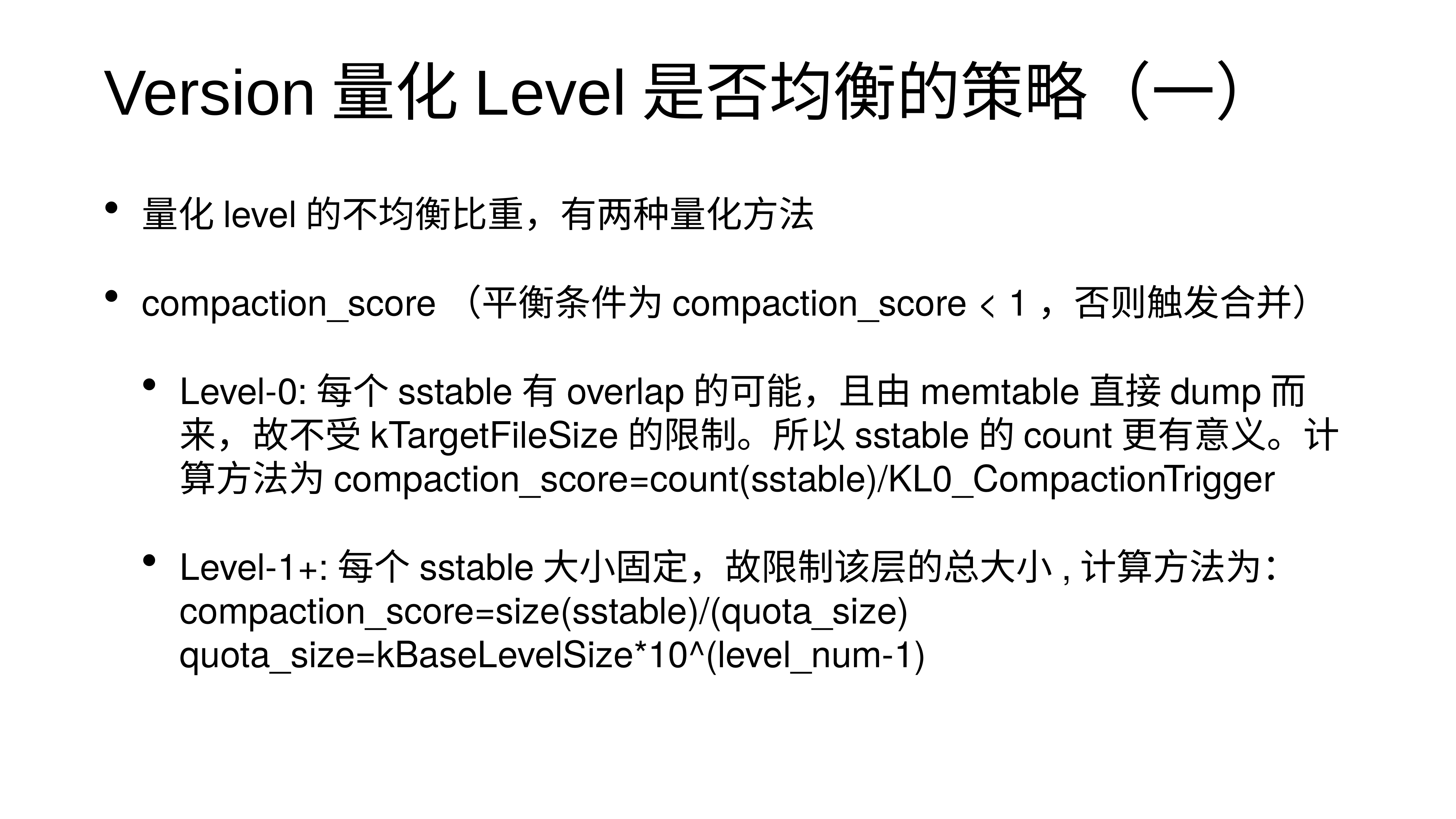

# Version量化Level是否均衡的策略（一）
量化level的不均衡比重，有两种量化方法
compaction_score（平衡条件为compaction_score < 1，否则触发合并）
Level-0:每个sstable有overlap的可能，且由memtable直接dump而来，故不受kTargetFileSize的限制。所以sstable的count更有意义。计算方法为compaction_score=count(sstable)/KL0_CompactionTrigger
Level-1+:每个sstable大小固定，故限制该层的总大小,计算方法为：compaction_score=size(sstable)/(quota_size)
quota_size=kBaseLevelSize*10^(level_num-1)